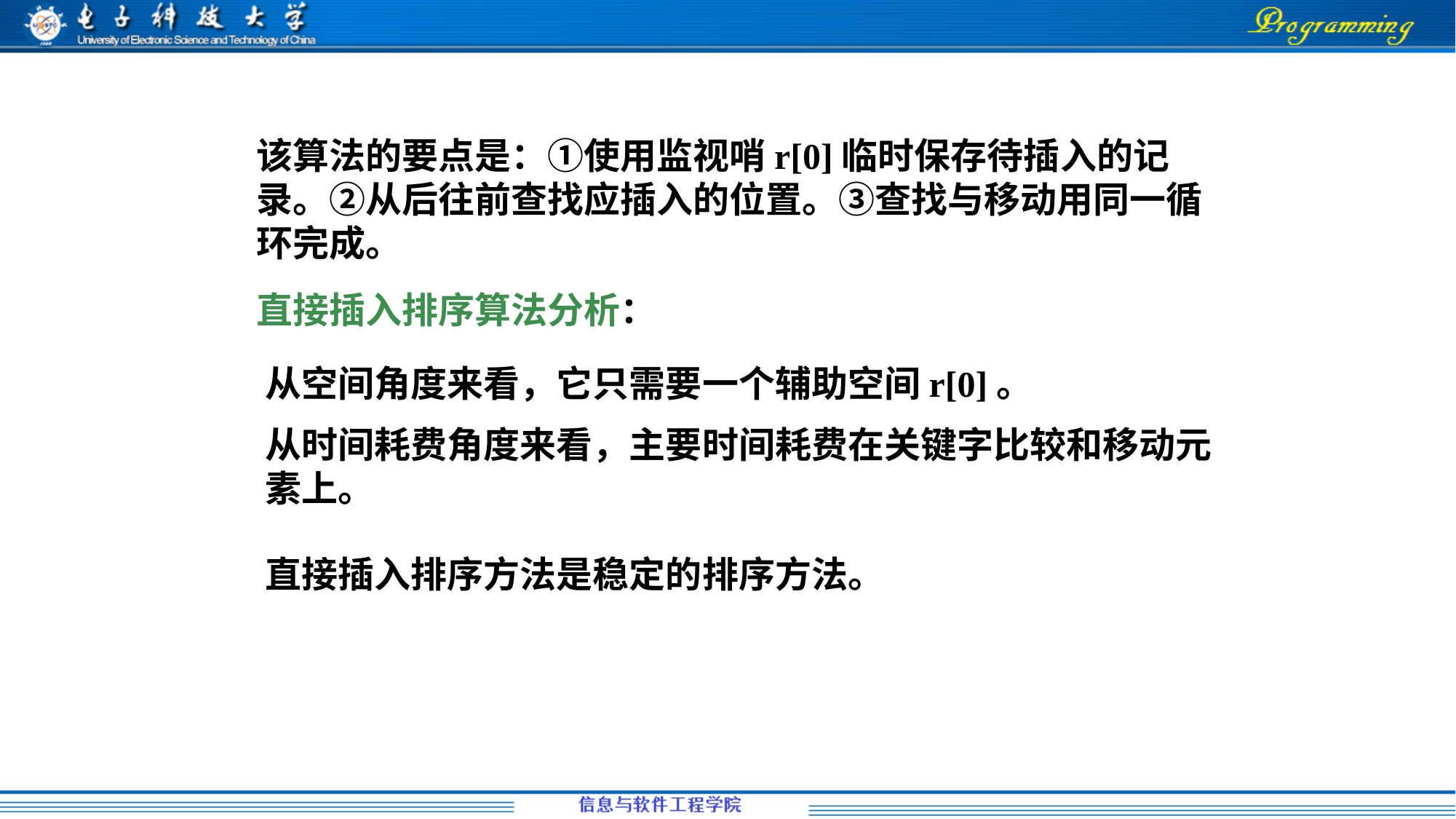

该算法的要点是：①使用监视哨r[0]临时保存待插入的记录。②从后往前查找应插入的位置。③查找与移动用同一循环完成。
直接插入排序算法分析：
从空间角度来看，它只需要一个辅助空间r[0]。
从时间耗费角度来看，主要时间耗费在关键字比较和移动元素上。
直接插入排序方法是稳定的排序方法。